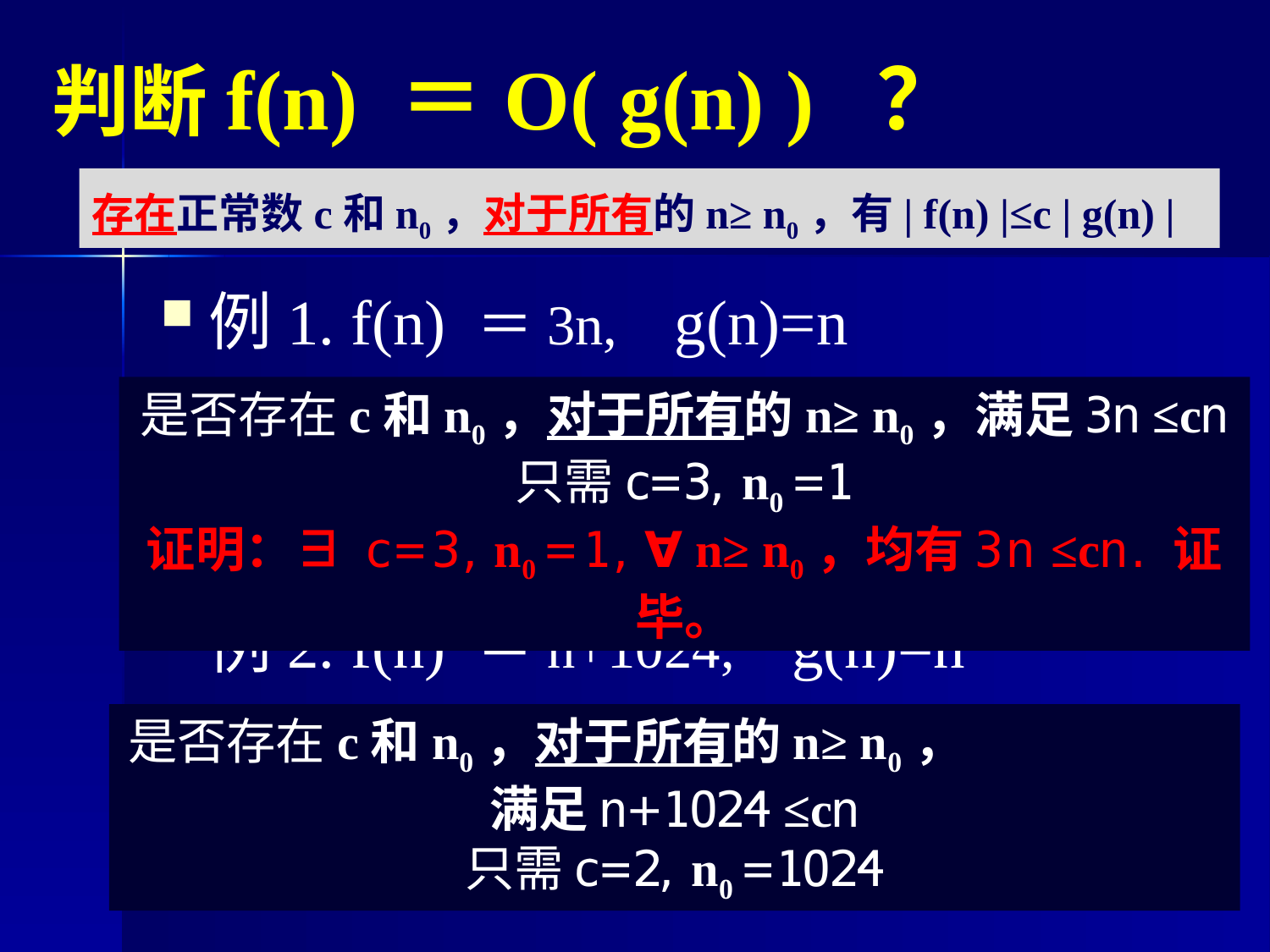

# 判断f(n) ＝O( g(n) )  ？
存在正常数c和n0，对于所有的n≥ n0，有| f(n) |≤c | g(n) |
例1. f(n) ＝3n,    g(n)=n

例2. f(n) ＝n+1024,    g(n)=n
是否存在c和n0，对于所有的n≥ n0，满足3n ≤cn
只需c=3, n0 =1
证明：∃ c=3, n0 =1, ∀ n≥ n0，均有3n ≤cn. 证毕。
是否存在c和n0，对于所有的n≥ n0，                        满足n+1024 ≤cn
只需c=2, n0 =1024
21